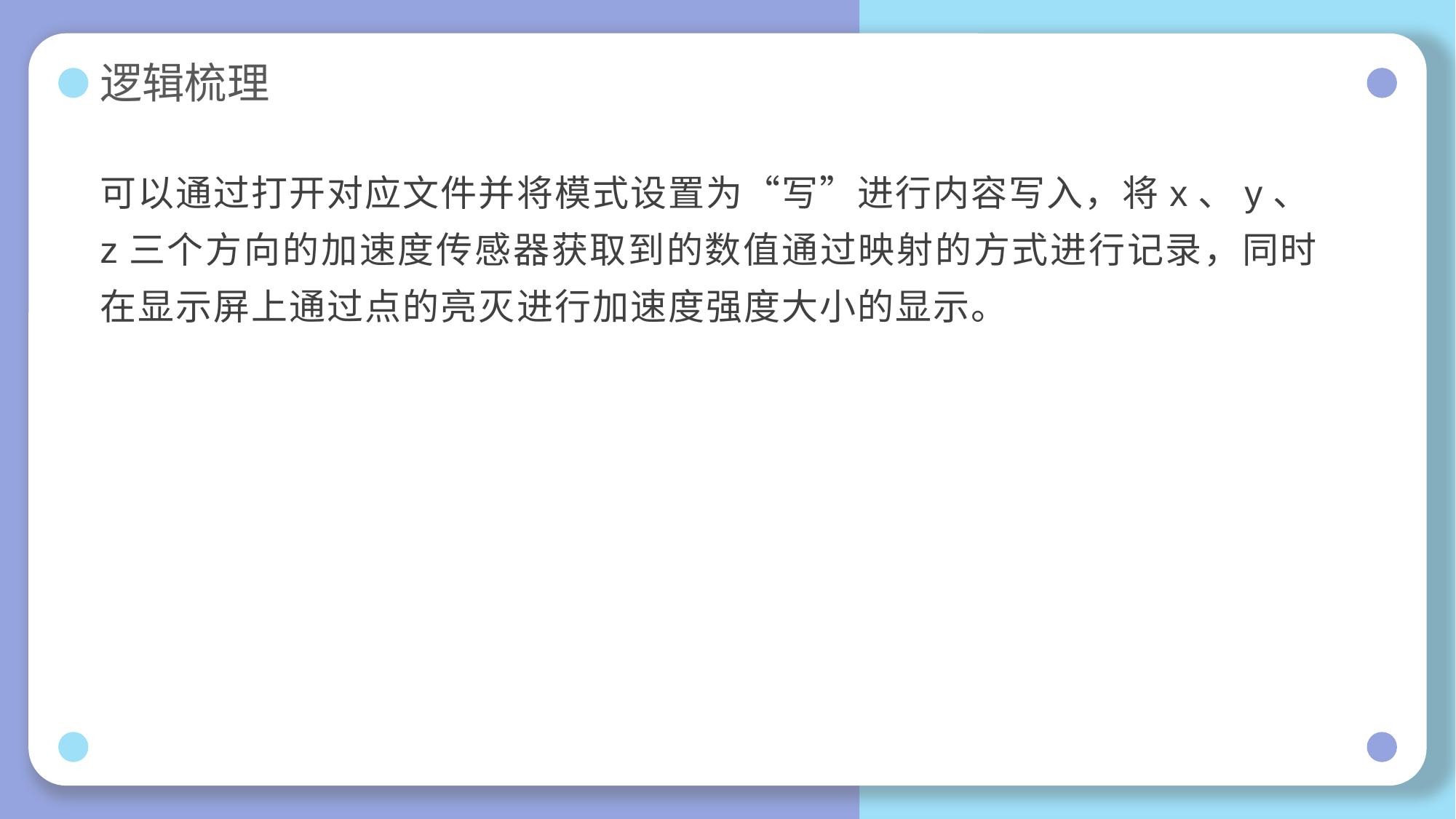

# 逻辑梳理
可以通过打开对应文件并将模式设置为“写”进行内容写入，将x、y、z三个方向的加速度传感器获取到的数值通过映射的方式进行记录，同时在显示屏上通过点的亮灭进行加速度强度大小的显示。